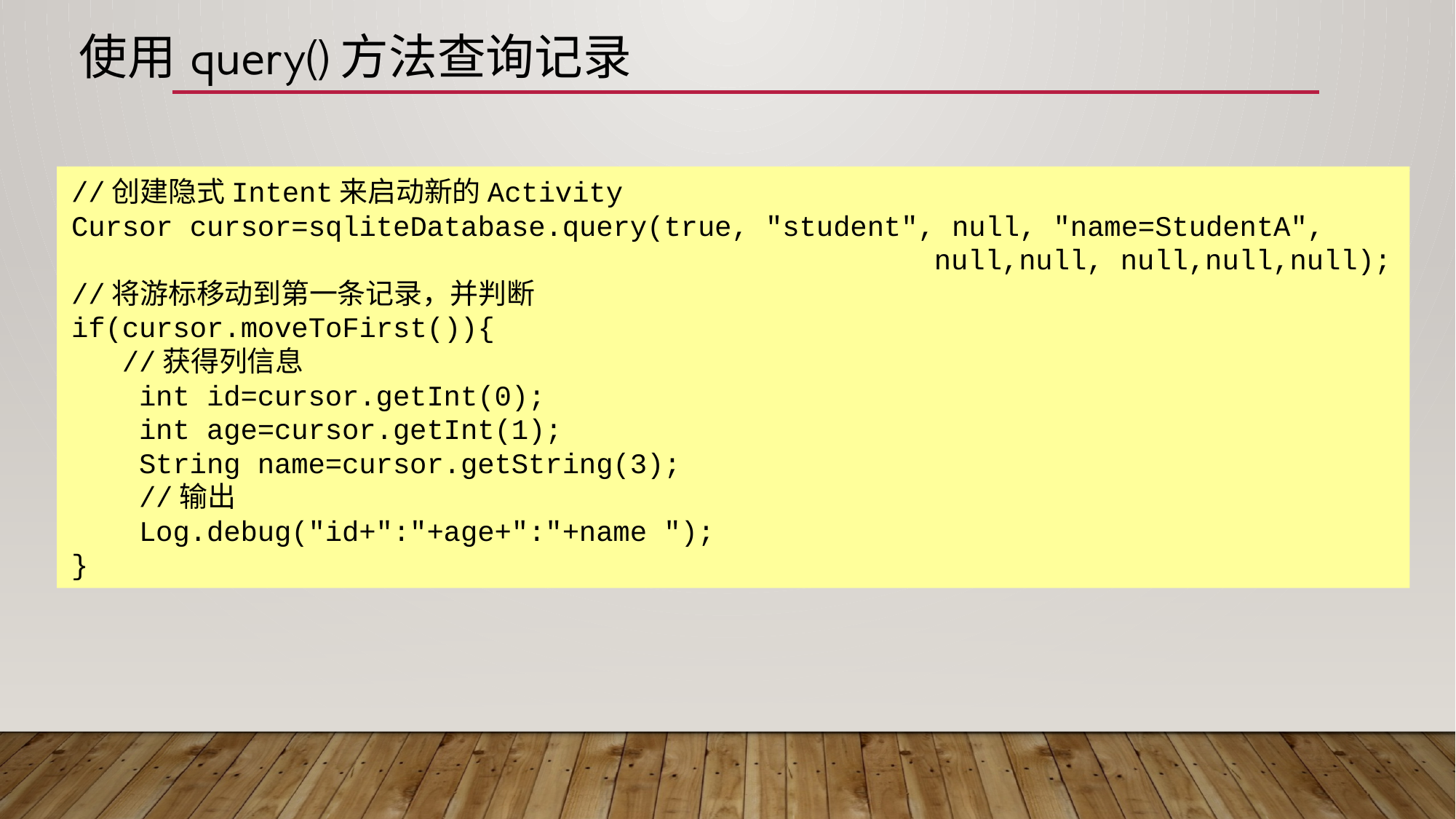

# 使用query()方法查询记录

//创建隐式Intent来启动新的Activity
Cursor cursor=sqliteDatabase.query(true, "student", null, "name=StudentA",
                                                   null,null, null,null,null);
//将游标移动到第一条记录，并判断
if(cursor.moveToFirst()){
   //获得列信息
    int id=cursor.getInt(0);
    int age=cursor.getInt(1);
    String name=cursor.getString(3);
    //输出
    Log.debug("id+":"+age+":"+name ");
}